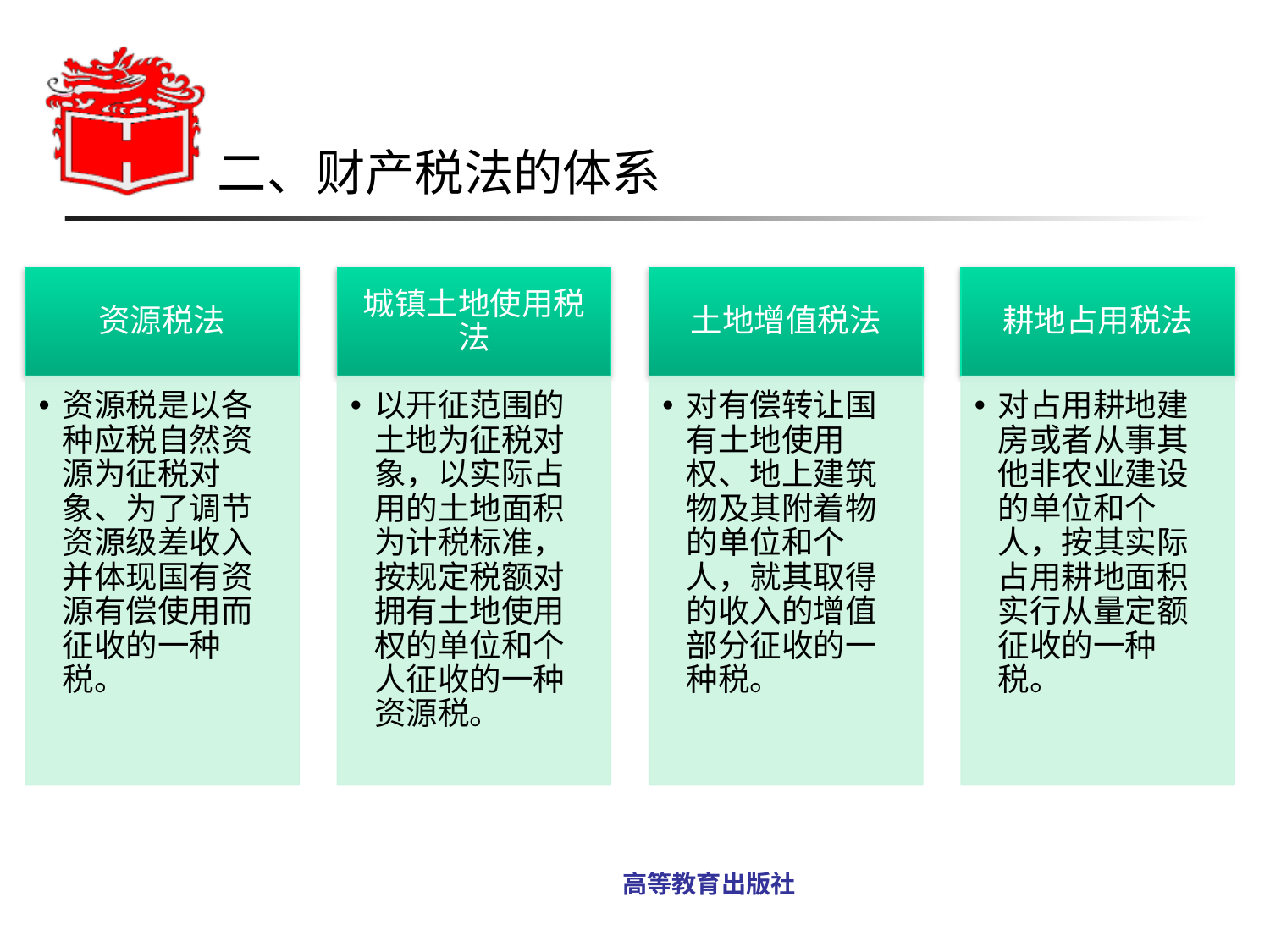

二、财产税法的体系
资源税法
资源税是以各种应税自然资源为征税对象、为了调节资源级差收入并体现国有资源有偿使用而征收的一种税。
城镇土地使用税法
以开征范围的土地为征税对象，以实际占用的土地面积为计税标准，按规定税额对拥有土地使用权的单位和个人征收的一种资源税。
土地增值税法
对有偿转让国有土地使用权、地上建筑物及其附着物的单位和个人，就其取得的收入的增值部分征收的一种税。
耕地占用税法
对占用耕地建房或者从事其他非农业建设的单位和个人，按其实际占用耕地面积实行从量定额征收的一种税。

高等教育出版社